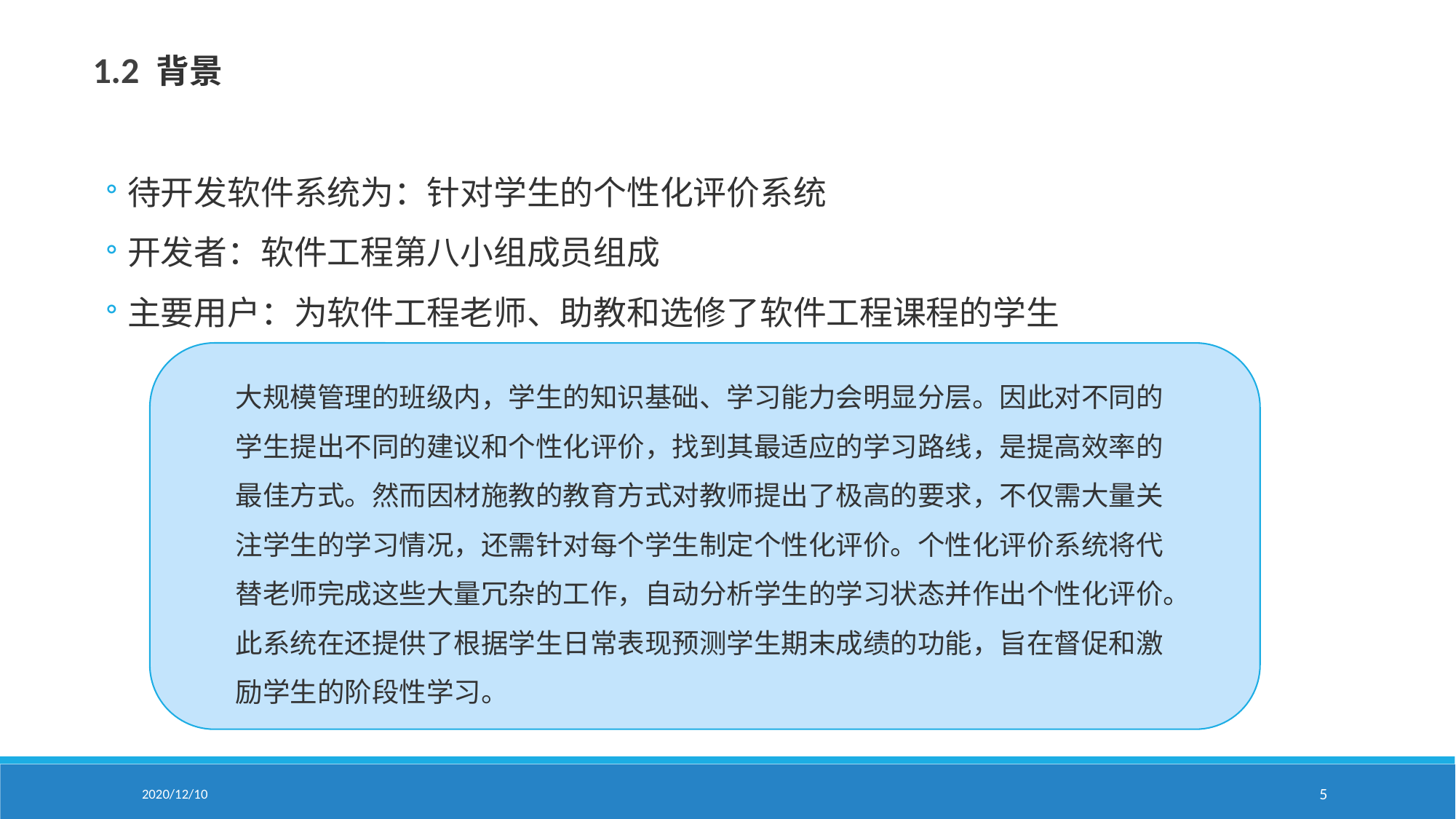

1.2 背景

待开发软件系统为：针对学生的个性化评价系统
开发者：软件工程第八小组成员组成
主要用户：为软件工程老师、助教和选修了软件工程课程的学生

大规模管理的班级内，学生的知识基础、学习能力会明显分层。因此对不同的学生提出不同的建议和个性化评价，找到其最适应的学习路线，是提高效率的最佳方式。然而因材施教的教育方式对教师提出了极高的要求，不仅需大量关注学生的学习情况，还需针对每个学生制定个性化评价。个性化评价系统将代替老师完成这些大量冗杂的工作，自动分析学生的学习状态并作出个性化评价。此系统在还提供了根据学生日常表现预测学生期末成绩的功能，旨在督促和激励学生的阶段性学习。
2020/12/10
5